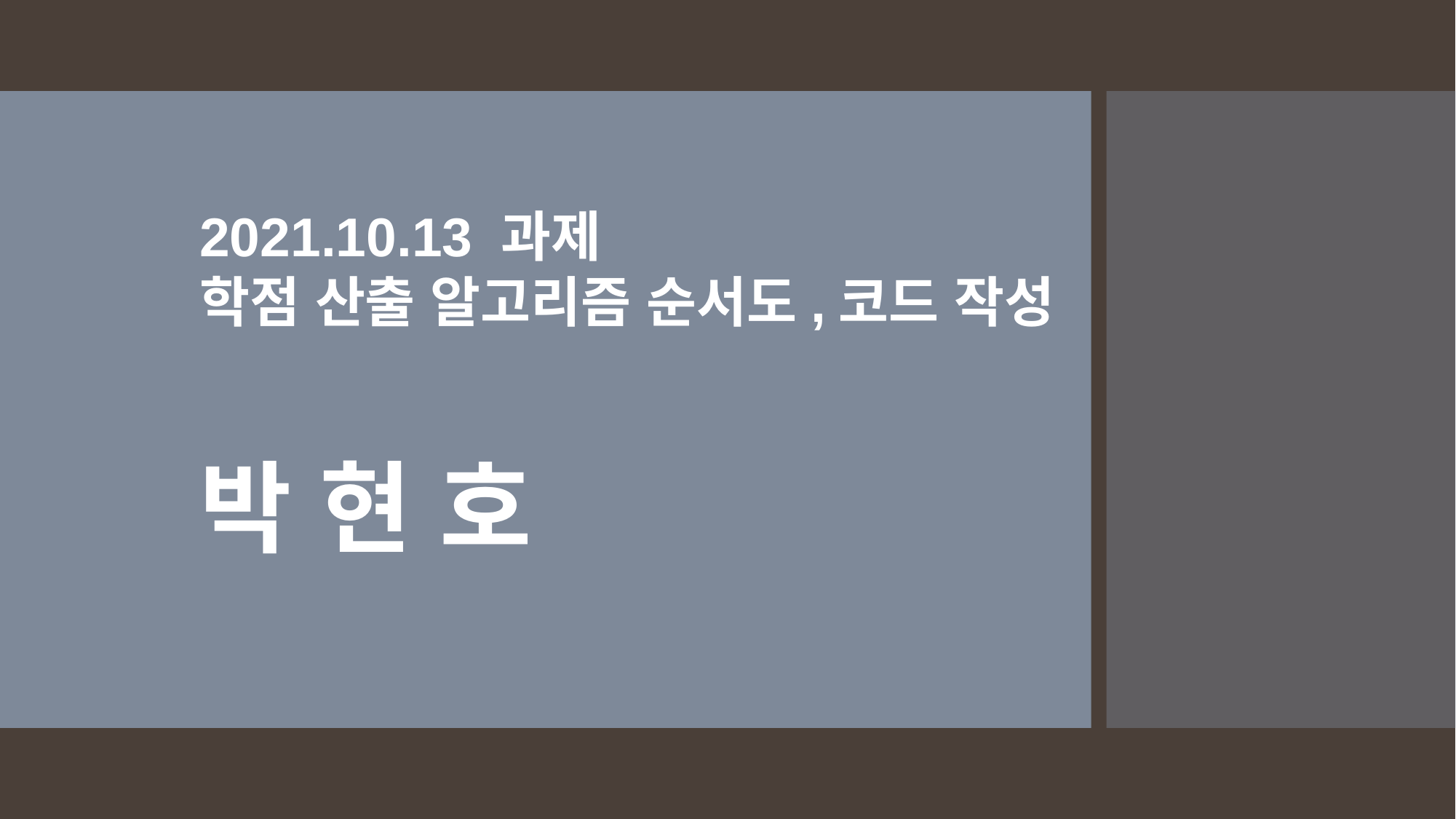

2021.10.13 과제
학점 산출 알고리즘 순서도,코드 작성
박 현 호